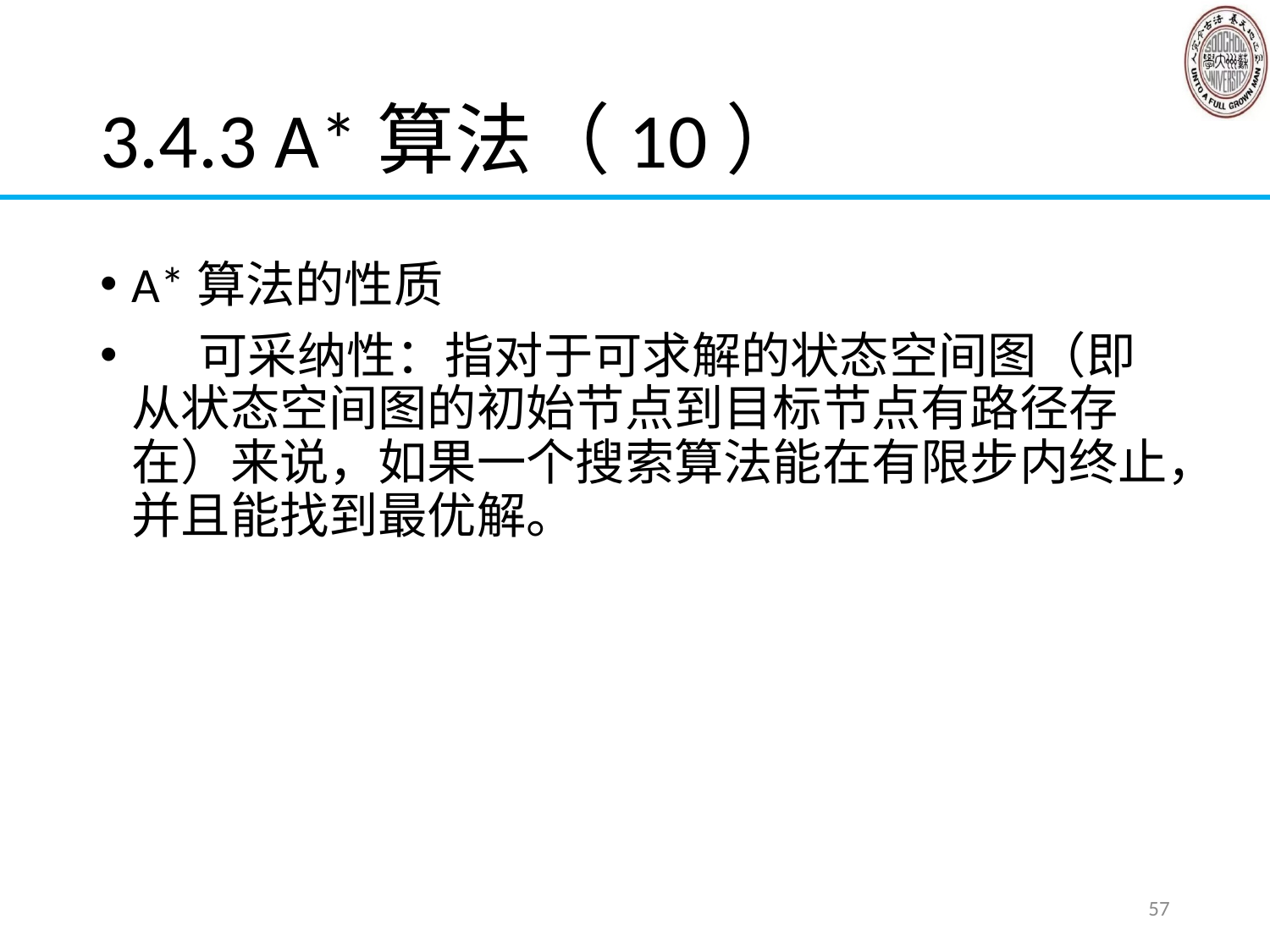

# 3.4.3 A*算法（10）
A*算法的性质
     可采纳性：指对于可求解的状态空间图（即从状态空间图的初始节点到目标节点有路径存在）来说，如果一个搜索算法能在有限步内终止，并且能找到最优解。

57